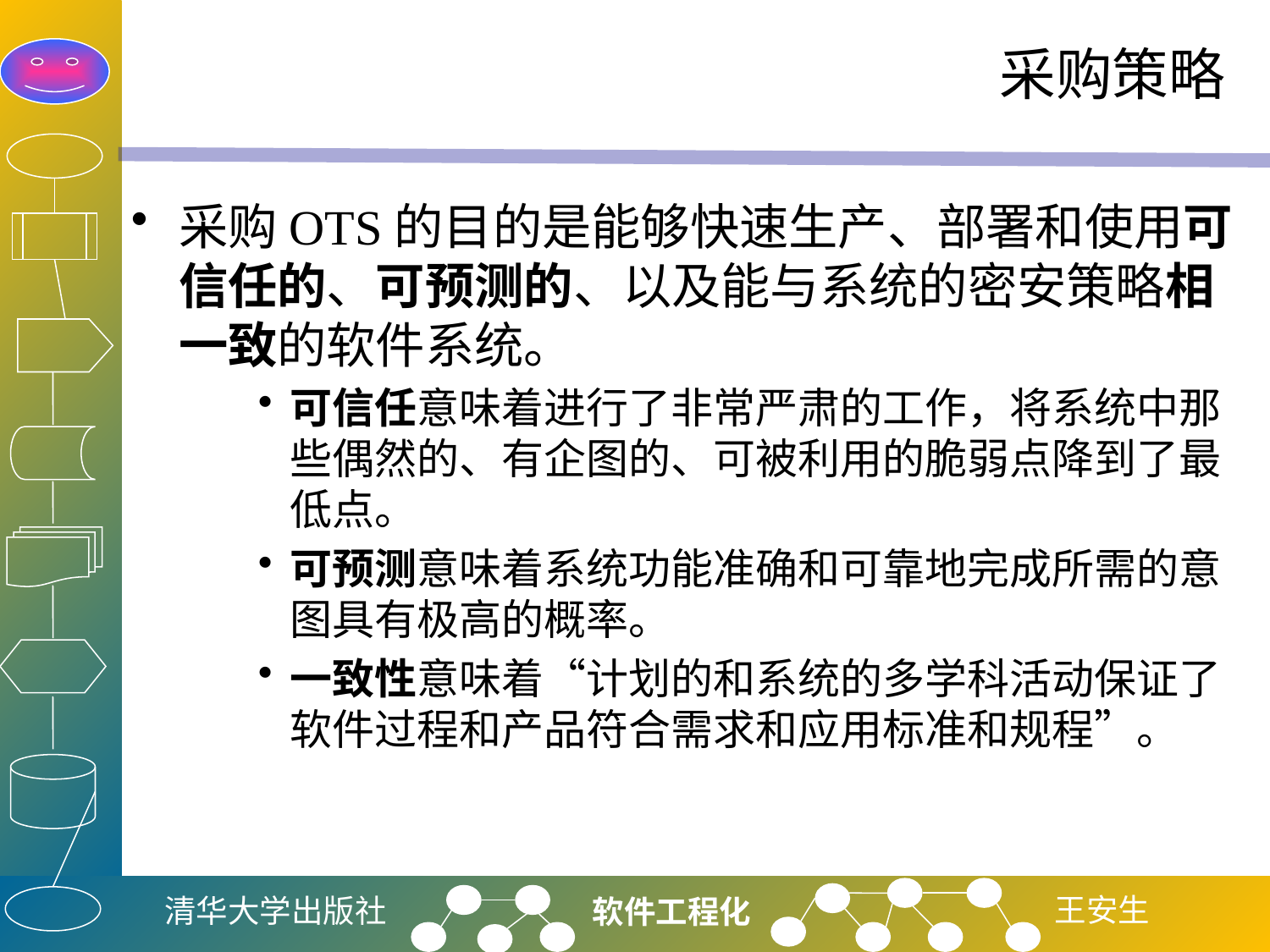

# 采购策略
采购OTS的目的是能够快速生产、部署和使用可信任的、可预测的、以及能与系统的密安策略相一致的软件系统。
可信任意味着进行了非常严肃的工作，将系统中那些偶然的、有企图的、可被利用的脆弱点降到了最低点。
可预测意味着系统功能准确和可靠地完成所需的意图具有极高的概率。
一致性意味着“计划的和系统的多学科活动保证了软件过程和产品符合需求和应用标准和规程”。